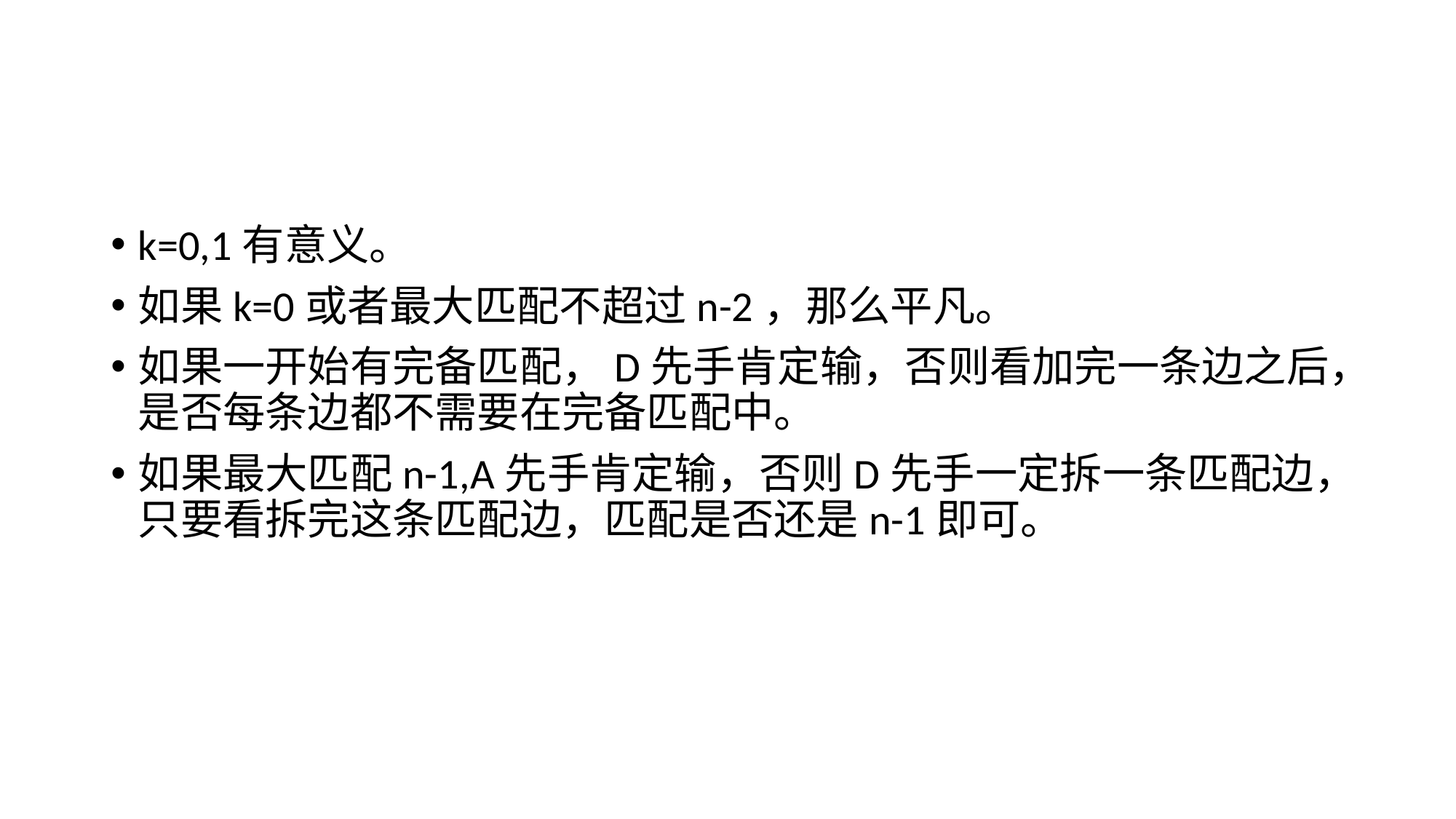

#
k=0,1有意义。
如果k=0或者最大匹配不超过n-2，那么平凡。
如果一开始有完备匹配，D先手肯定输，否则看加完一条边之后，是否每条边都不需要在完备匹配中。
如果最大匹配n-1,A先手肯定输，否则D先手一定拆一条匹配边，只要看拆完这条匹配边，匹配是否还是n-1即可。